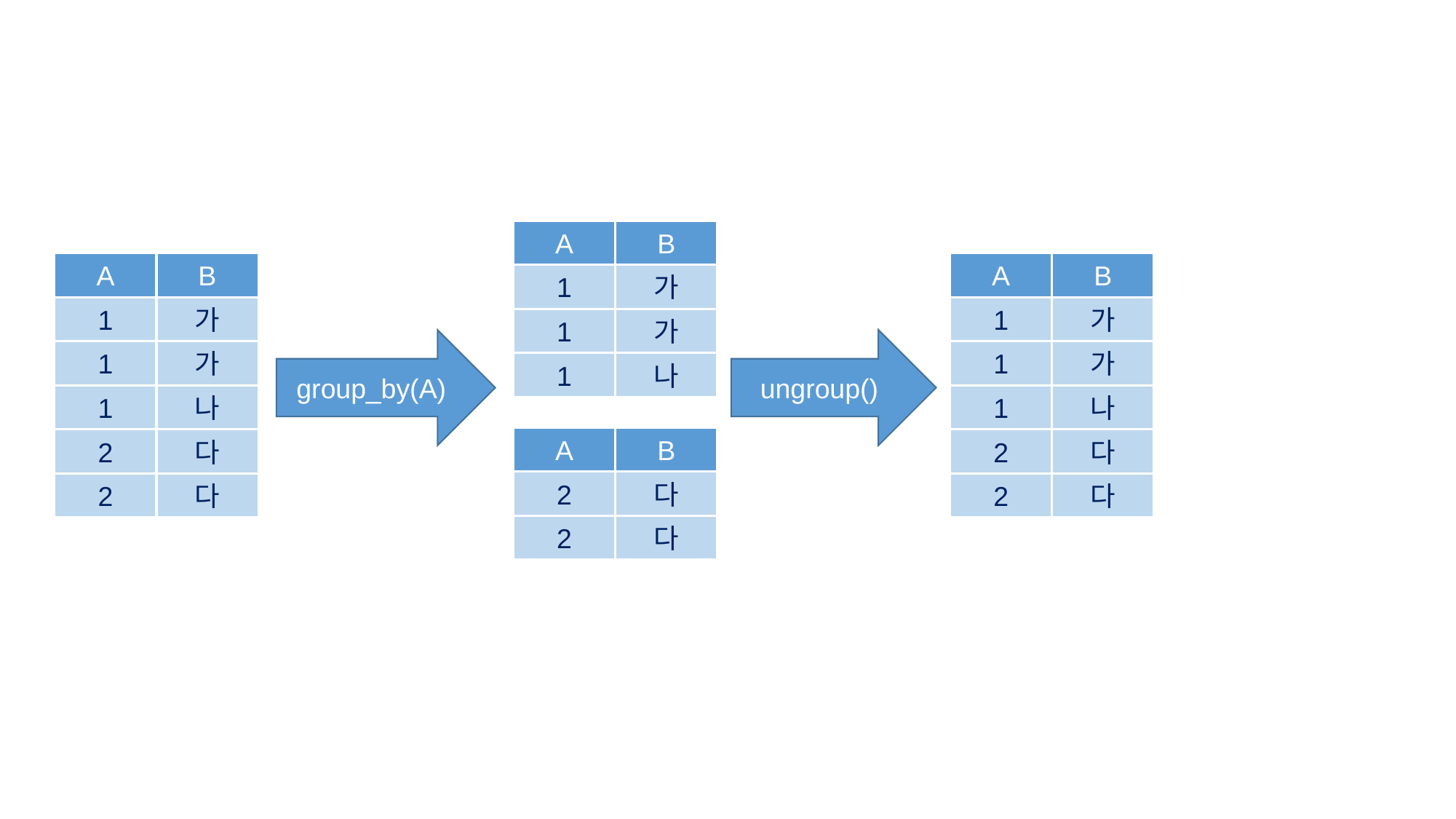

A
B
A
B
A
B
1
가
1
가
1
가
1
가
group_by(A)
ungroup()
1
가
1
가
1
나
1
나
1
나
A
B
2
다
2
다
2
다
2
다
2
다
2
다